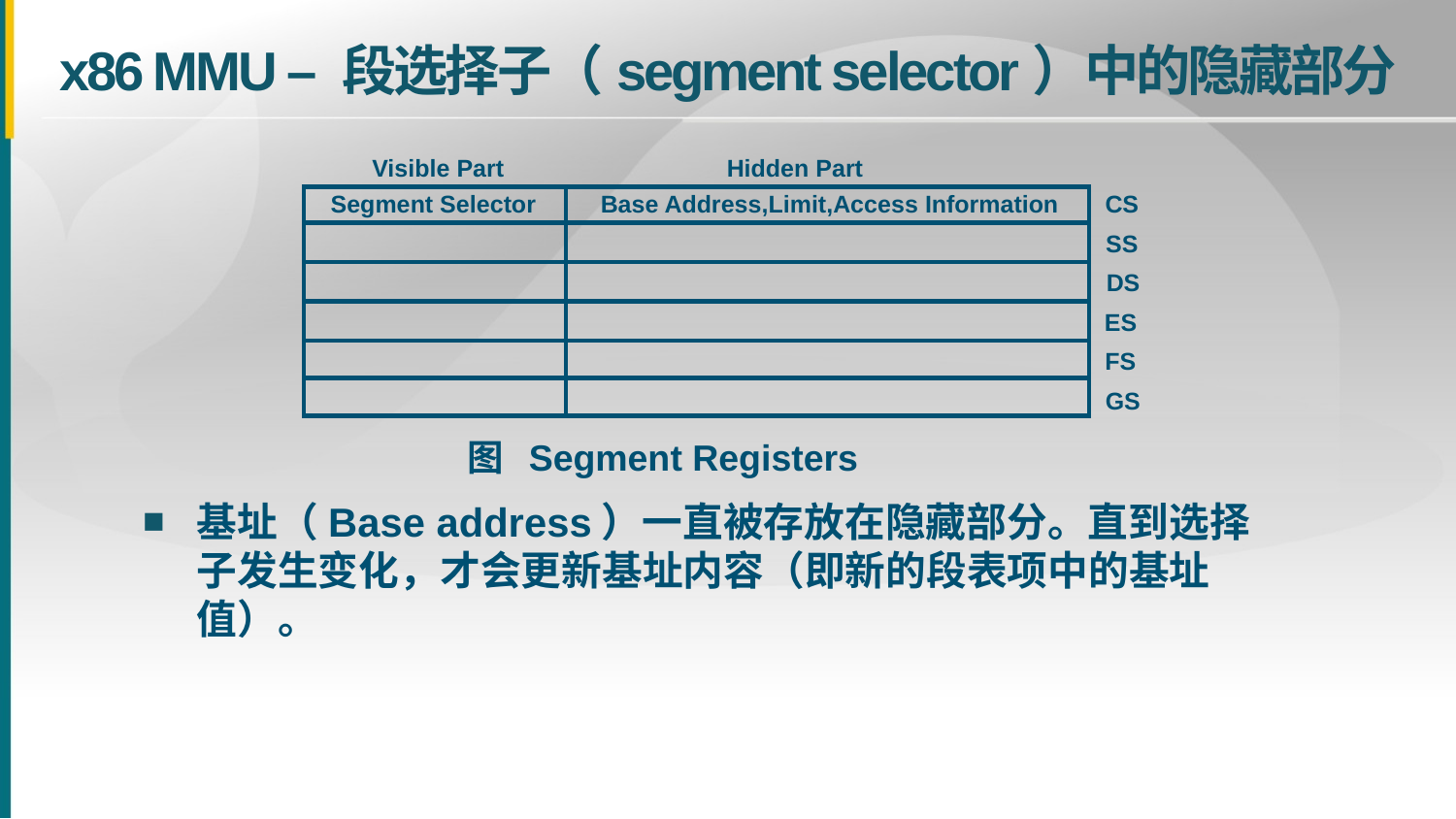

x86 MMU – 段选择子（segment selector）中的隐藏部分
Visible Part
Hidden Part
Segment Selector
Base Address,Limit,Access Information
CS

SS
DS
ES
FS
GS
图  Segment Registers
■
基址（Base address）一直被存放在隐藏部分。直到选择子发生变化，才会更新基址内容（即新的段表项中的基址值）。